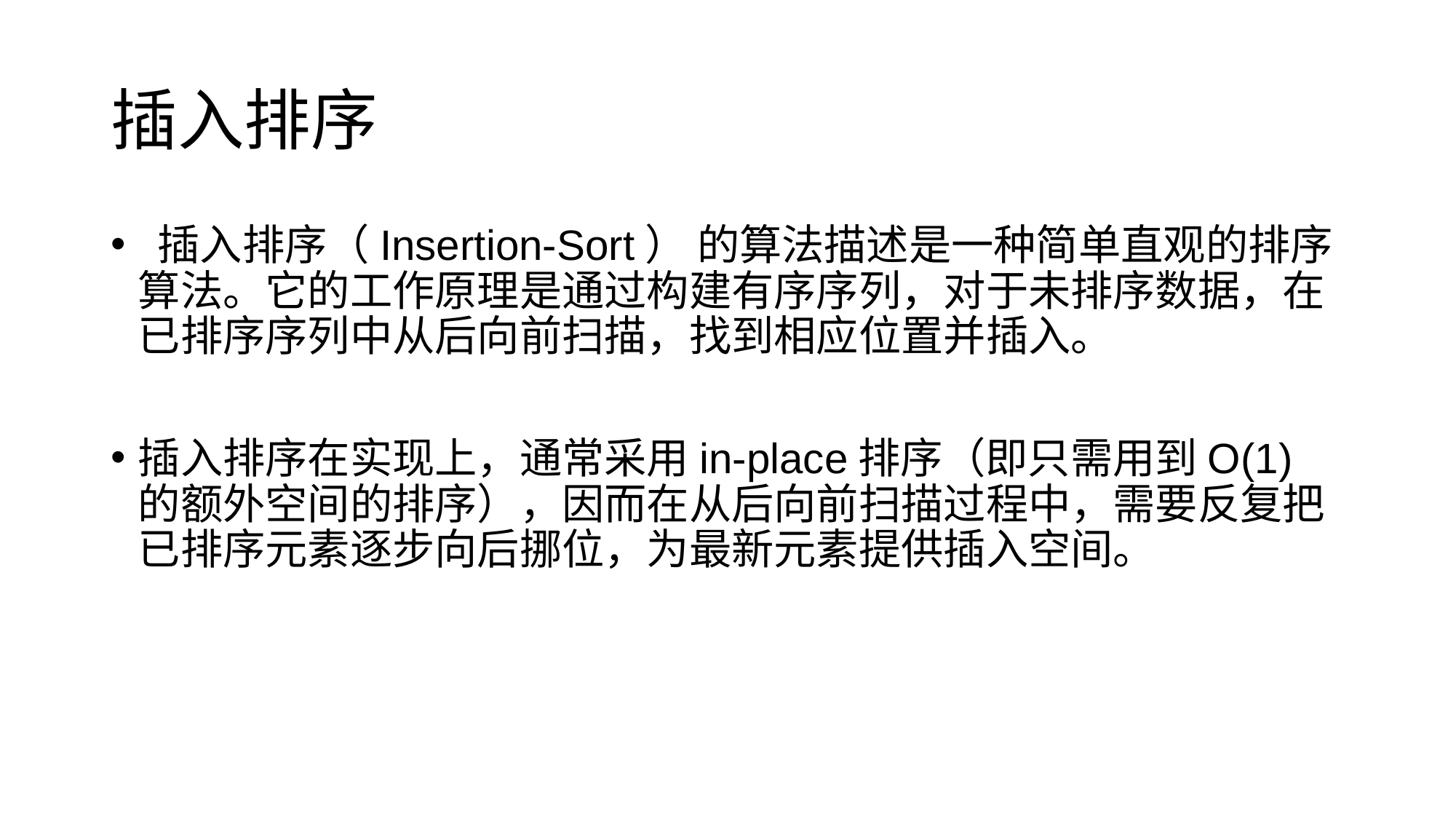

# 插入排序
 插入排序（Insertion-Sort） 的算法描述是一种简单直观的排序算法。它的工作原理是通过构建有序序列，对于未排序数据，在已排序序列中从后向前扫描，找到相应位置并插入。

插入排序在实现上，通常采用in-place排序（即只需用到O(1)的额外空间的排序），因而在从后向前扫描过程中，需要反复把已排序元素逐步向后挪位，为最新元素提供插入空间。